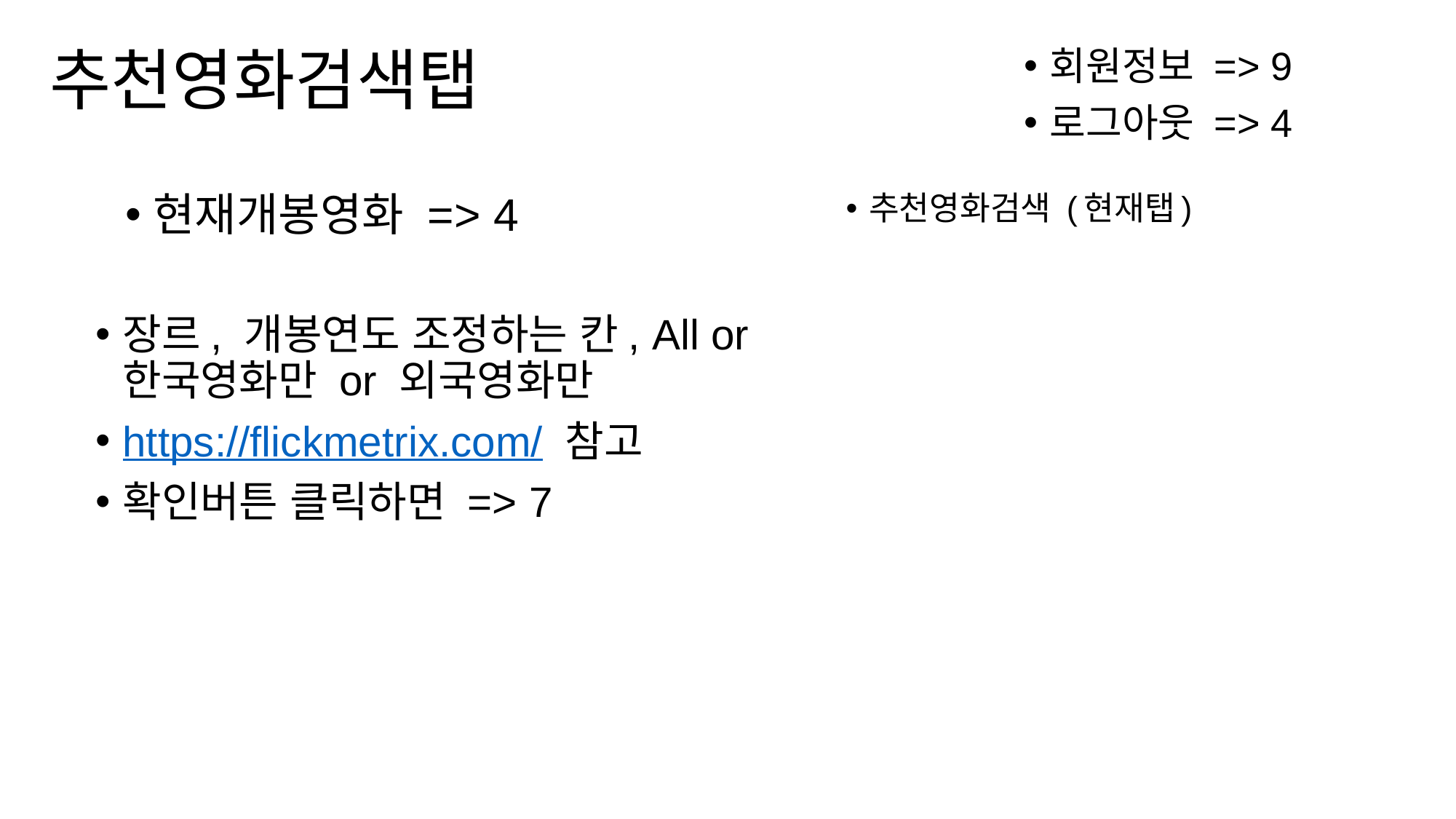

# 추천영화검색탭
회원정보 => 9
로그아웃 => 4

현재개봉영화 => 4
추천영화검색 (현재탭)
장르, 개봉연도 조정하는 칸, All or 한국영화만 or 외국영화만
https://flickmetrix.com/ 참고
확인버튼 클릭하면 => 7